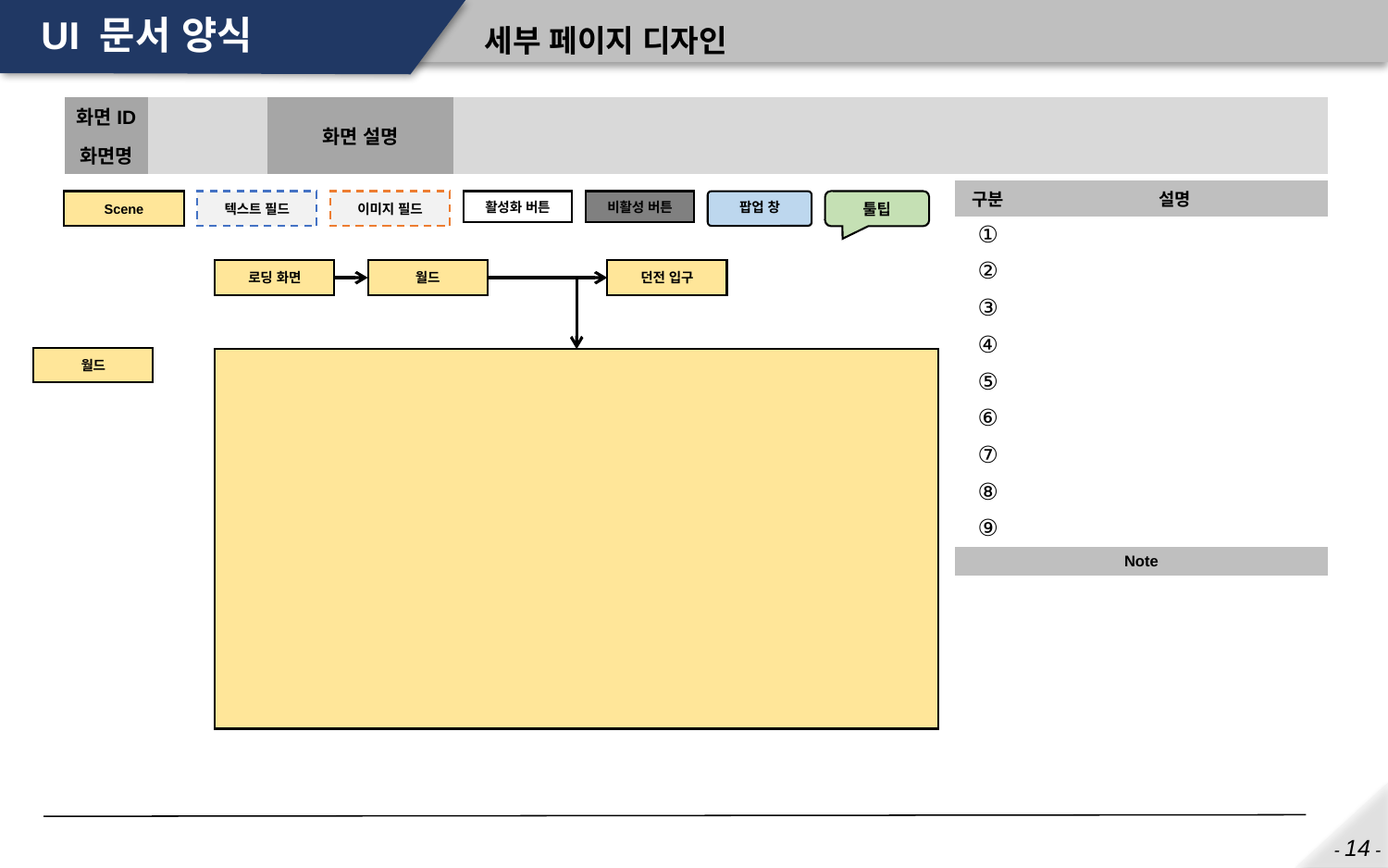

# UI 문서 양식
세부 페이지 디자인
| 화면ID |  | 화면 설명 |  |
| --- | --- | --- | --- |
| 화면명 |  |  |  |
| 구분 | 설명 |
| --- | --- |
| ① |  |
| ② |  |
| ③ |  |
| ④ |  |
| ⑤ |  |
| ⑥ |  |
| ⑦ |  |
| ⑧ |  |
| ⑨ |  |
| Note |  |
|  |  |
로딩 화면
월드
던전 입구
1
Scene
1
팝업 창
월드

1
텍스트 필드
1
툴팁
1
활성화 버튼
1
이미지 필드
1
비활성화 버튼
Scene
팝업 창
툴팁
텍스트 필드
이미지 필드
활성화 버튼
비활성화 버튼